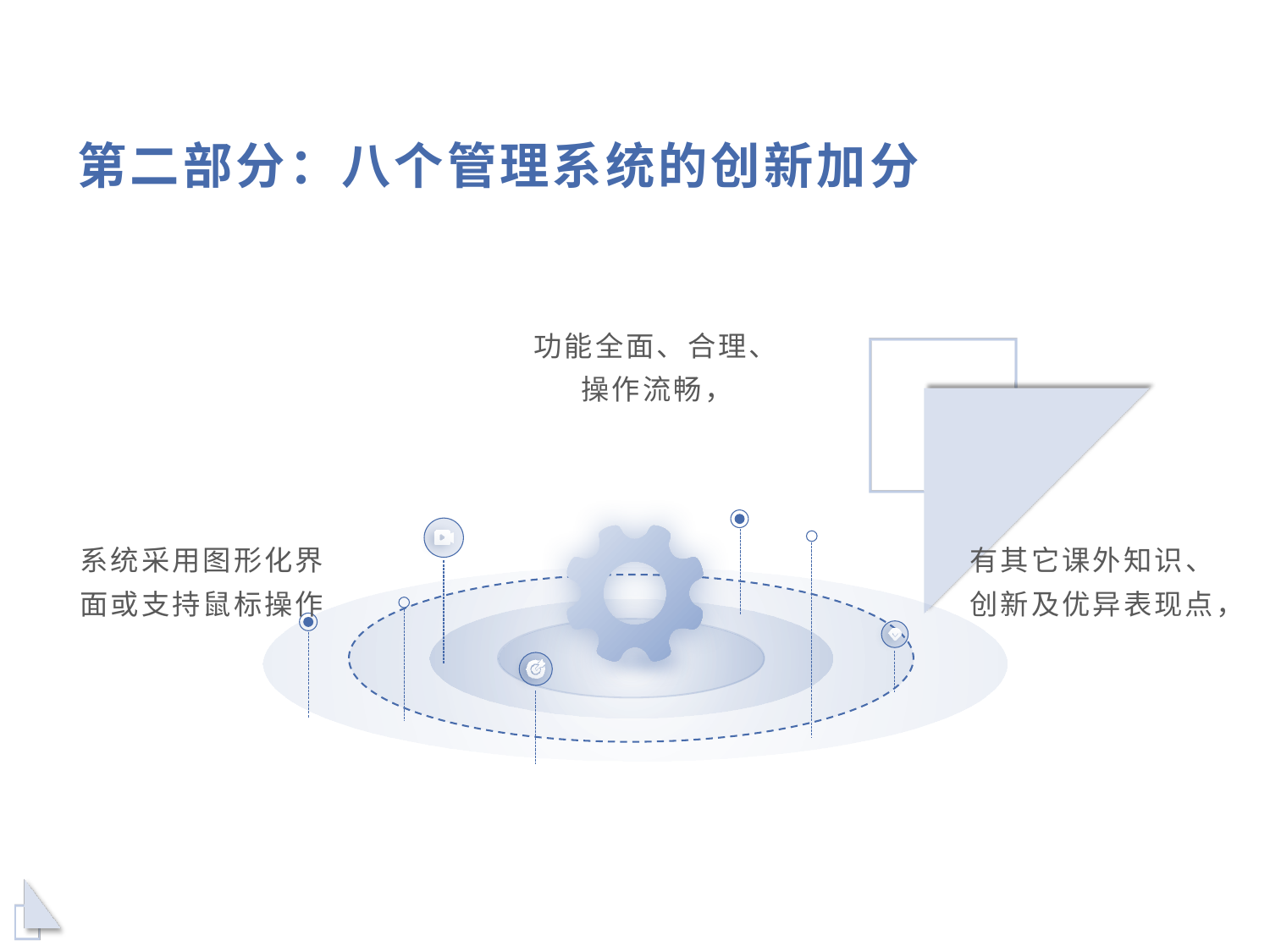

# 第二部分：八个管理系统的创新加分
功能全面、合理、操作流畅，

系统采用图形化界面或支持鼠标操作
有其它课外知识、创新及优异表现点，

27